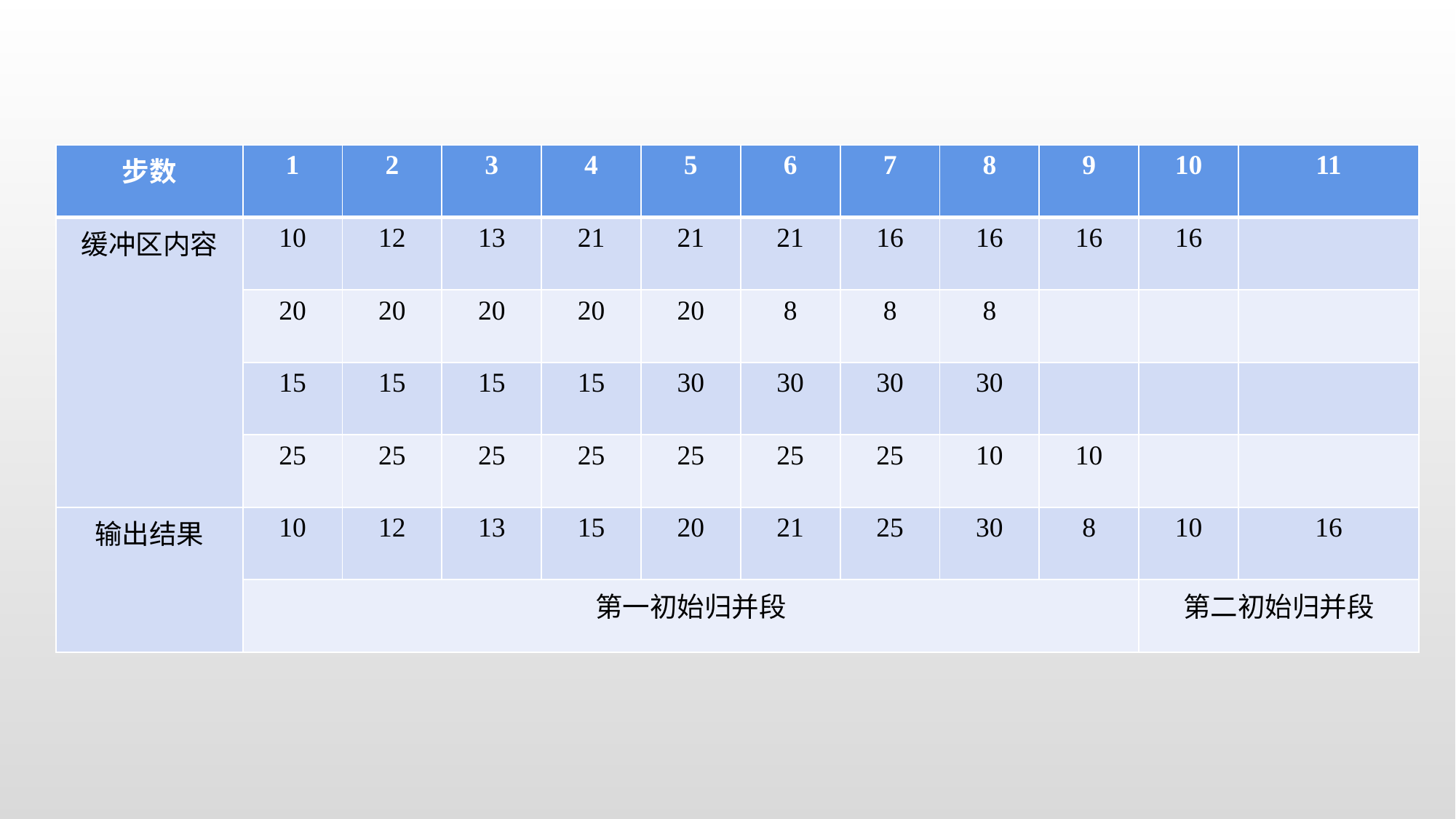

| 步数 | 1 | 2 | 3 | 4 | 5 | 6 | 7 | 8 | 9 | 10 | 11 |
| --- | --- | --- | --- | --- | --- | --- | --- | --- | --- | --- | --- |
| 缓冲区内容 | 10 | 12 | 13 | 21 | 21 | 21 | 16 | 16 | 16 | 16 |  |
|  | 20 | 20 | 20 | 20 | 20 | 8 | 8 | 8 |  |  |  |
|  | 15 | 15 | 15 | 15 | 30 | 30 | 30 | 30 |  |  |  |
|  | 25 | 25 | 25 | 25 | 25 | 25 | 25 | 10 | 10 |  |  |
| 输出结果 | 10 | 12 | 13 | 15 | 20 | 21 | 25 | 30 | 8 | 10 | 16 |
|  | 第一初始归并段 |  |  |  |  |  |  |  |  | 第二初始归并段 |  |